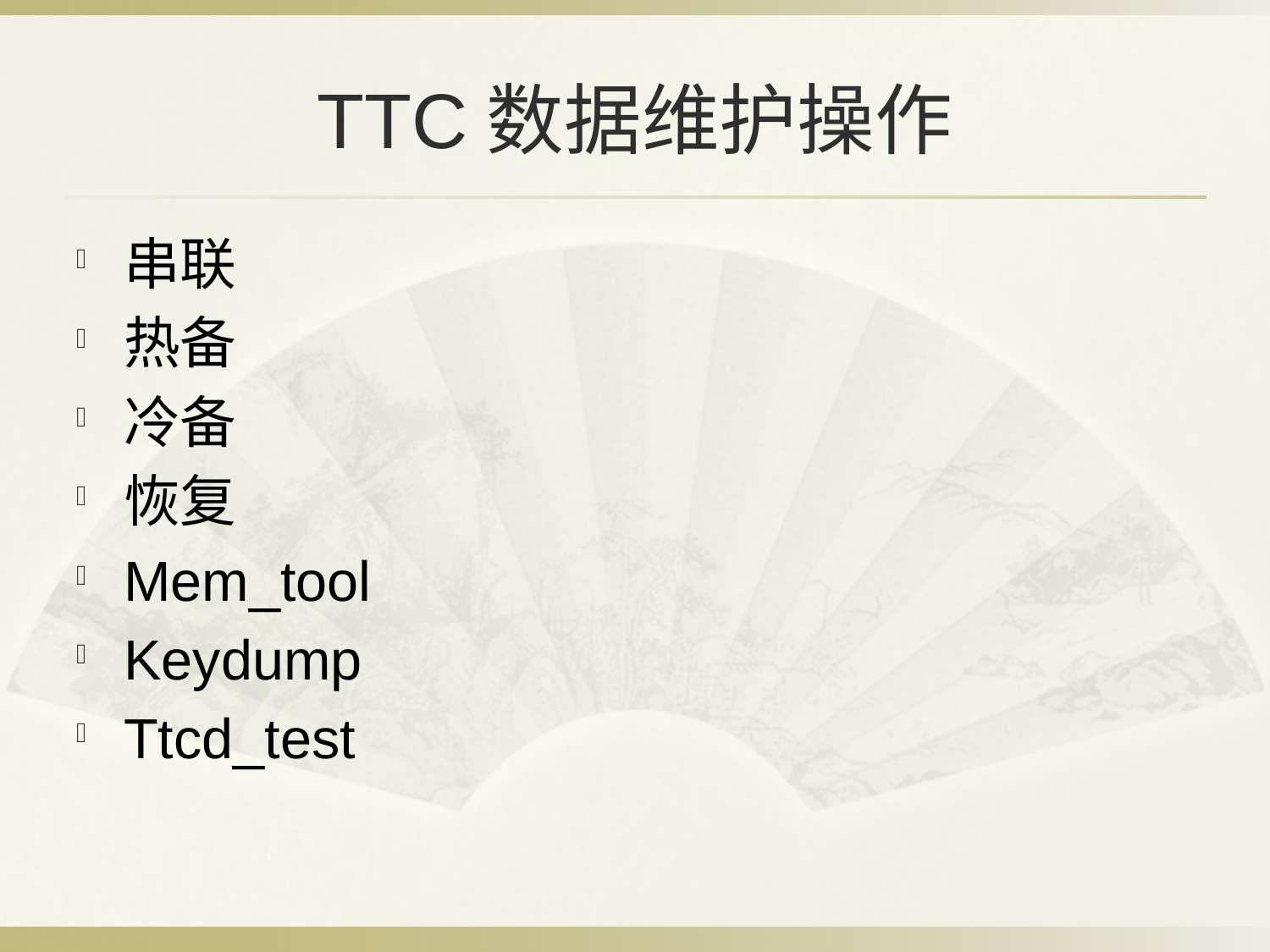

TTC数据维护操作
串联
热备
冷备
恢复
Mem_tool
Keydump
Ttcd_test